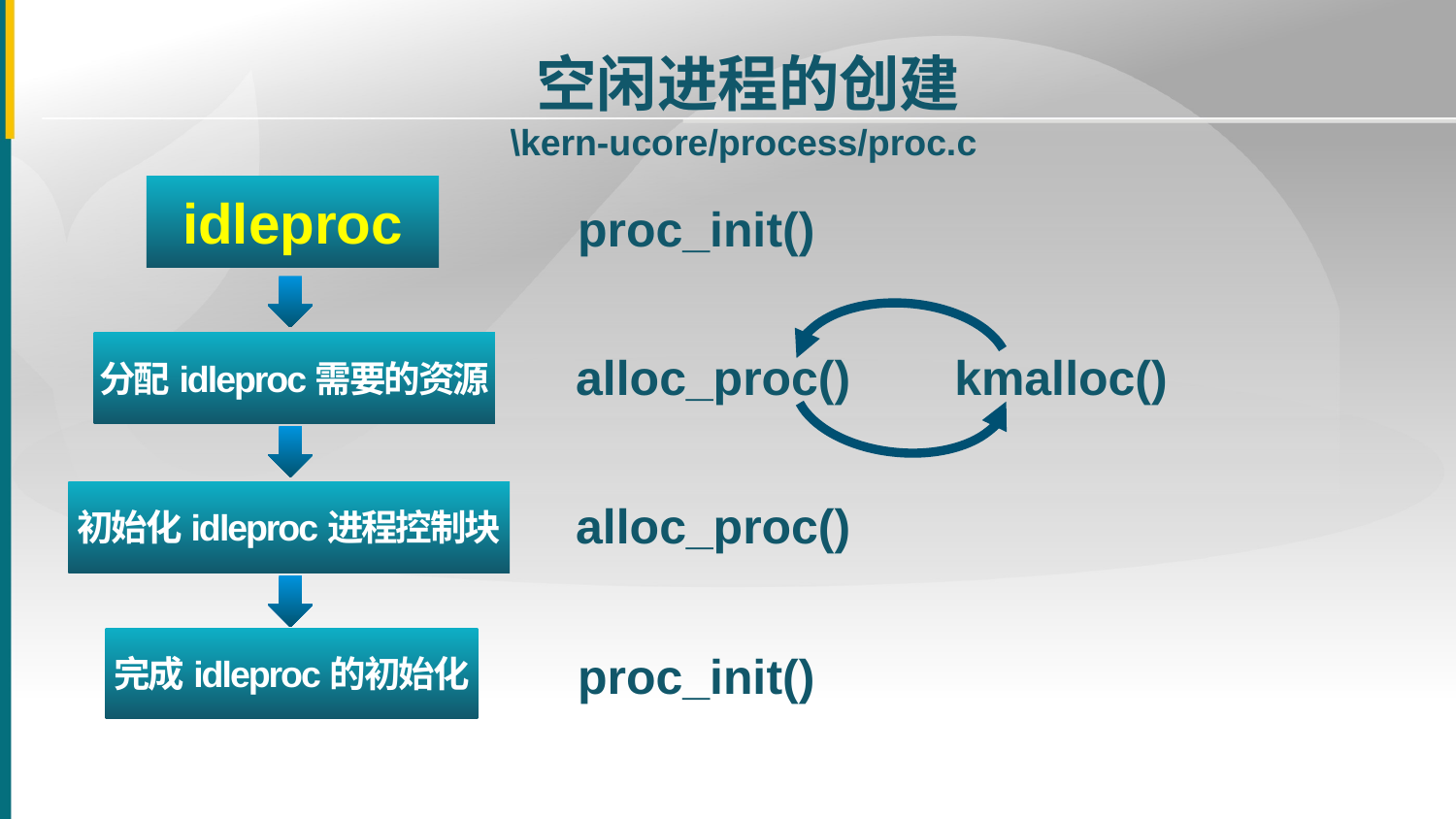

空闲进程的创建
\kern-ucore/process/proc.c

idleproc
proc_init()

分配idleproc需要的资源

alloc_proc()
kmalloc()

初始化idleproc进程控制块
alloc_proc()

完成idleproc的初始化
proc_init()